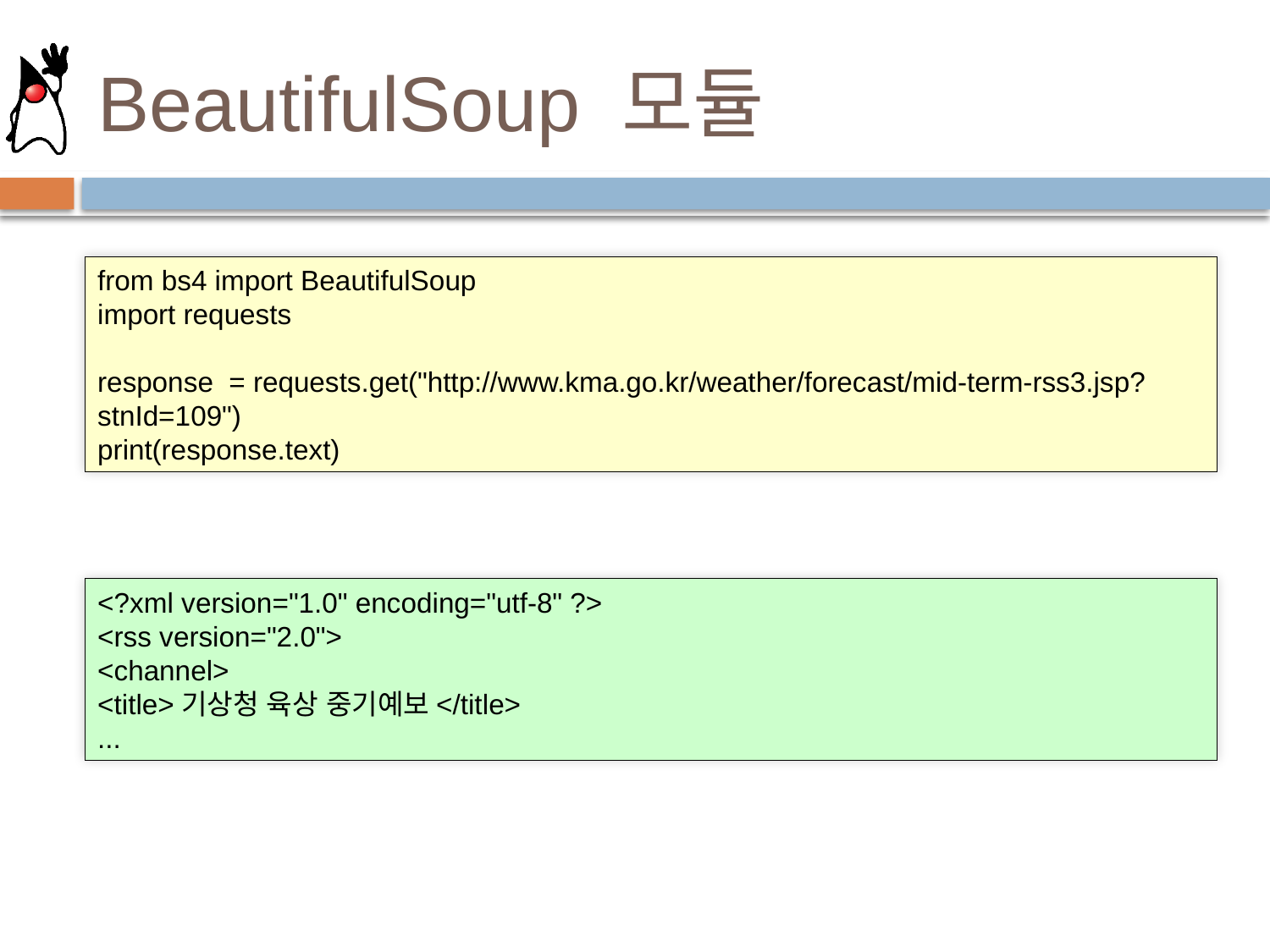

# BeautifulSoup 모듈
from bs4 import BeautifulSoup
import requests

response  = requests.get("http://www.kma.go.kr/weather/forecast/mid-term-rss3.jsp?stnId=109")
print(response.text)
<?xml version="1.0" encoding="utf-8" ?>
<rss version="2.0">
<channel>
<title>기상청 육상 중기예보</title>
...